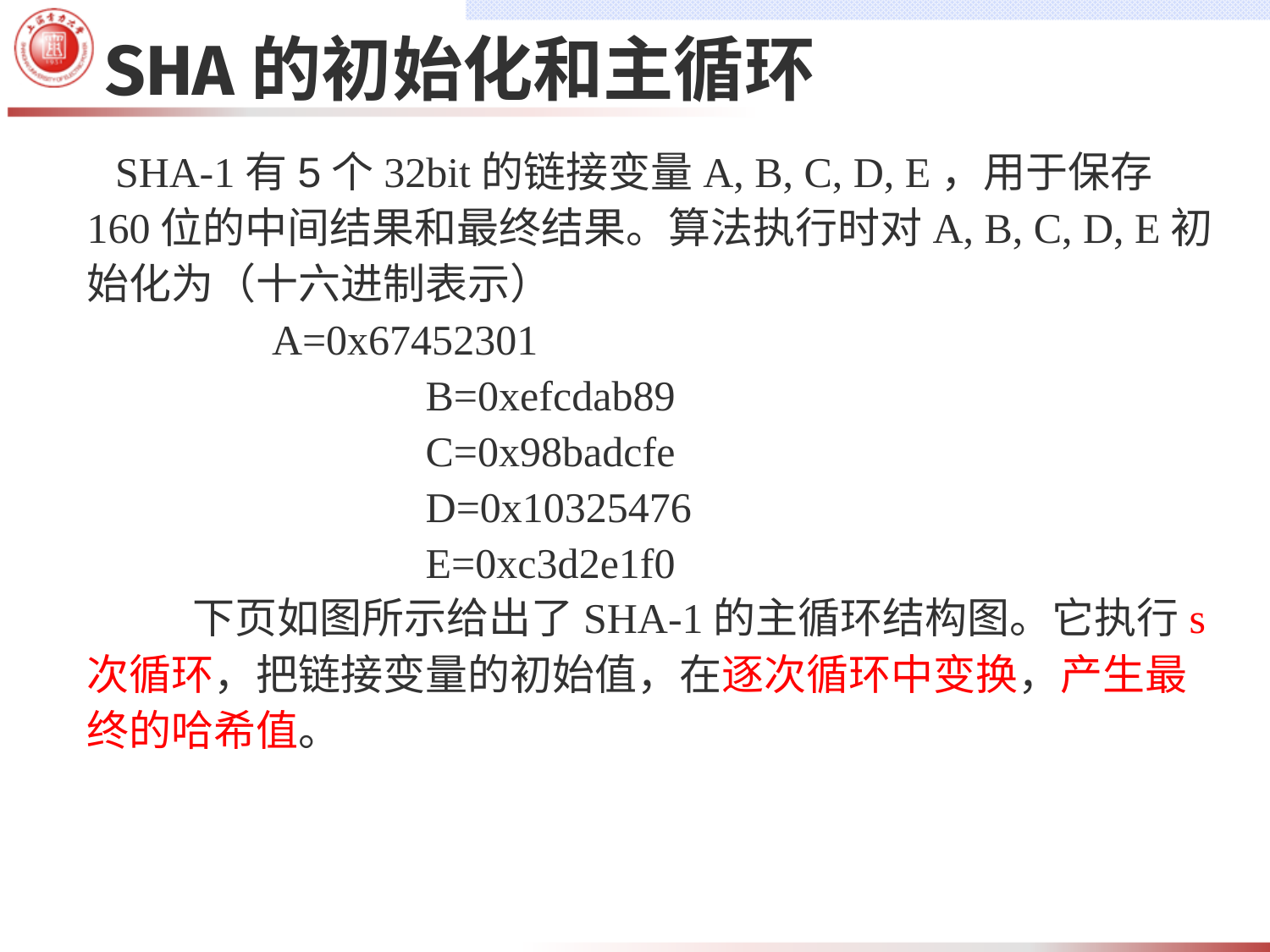

SHA的初始化和主循环

   SHA-1有5个32bit的链接变量A, B, C, D, E，用于保存160位的中间结果和最终结果。算法执行时对A, B, C, D, E初始化为（十六进制表示）
                   A=0x67452301
                                B=0xefcdab89
                                C=0x98badcfe
                                D=0x10325476
                                E=0xc3d2e1f0
          下页如图所示给出了SHA-1的主循环结构图。它执行s次循环，把链接变量的初始值，在逐次循环中变换，产生最终的哈希值。